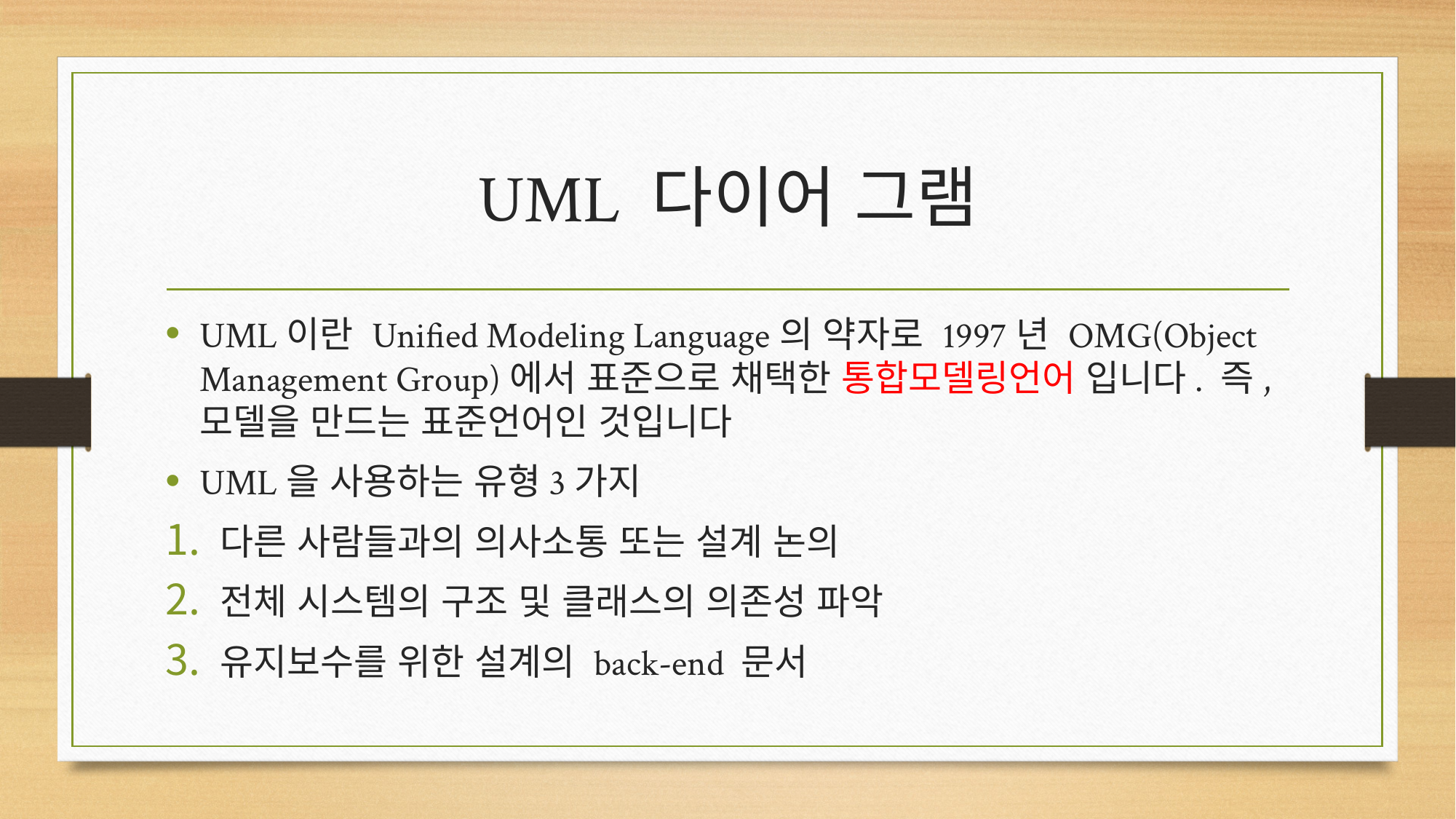

# UML 다이어 그램
UML이란 Unified Modeling Language의 약자로 1997년 OMG(Object Management Group)에서 표준으로 채택한 통합모델링언어 입니다. 즉, 모델을 만드는 표준언어인 것입니다
UML을 사용하는 유형3가지
다른 사람들과의 의사소통 또는 설계 논의
전체 시스템의 구조 및 클래스의 의존성 파악
유지보수를 위한 설계의 back-end 문서